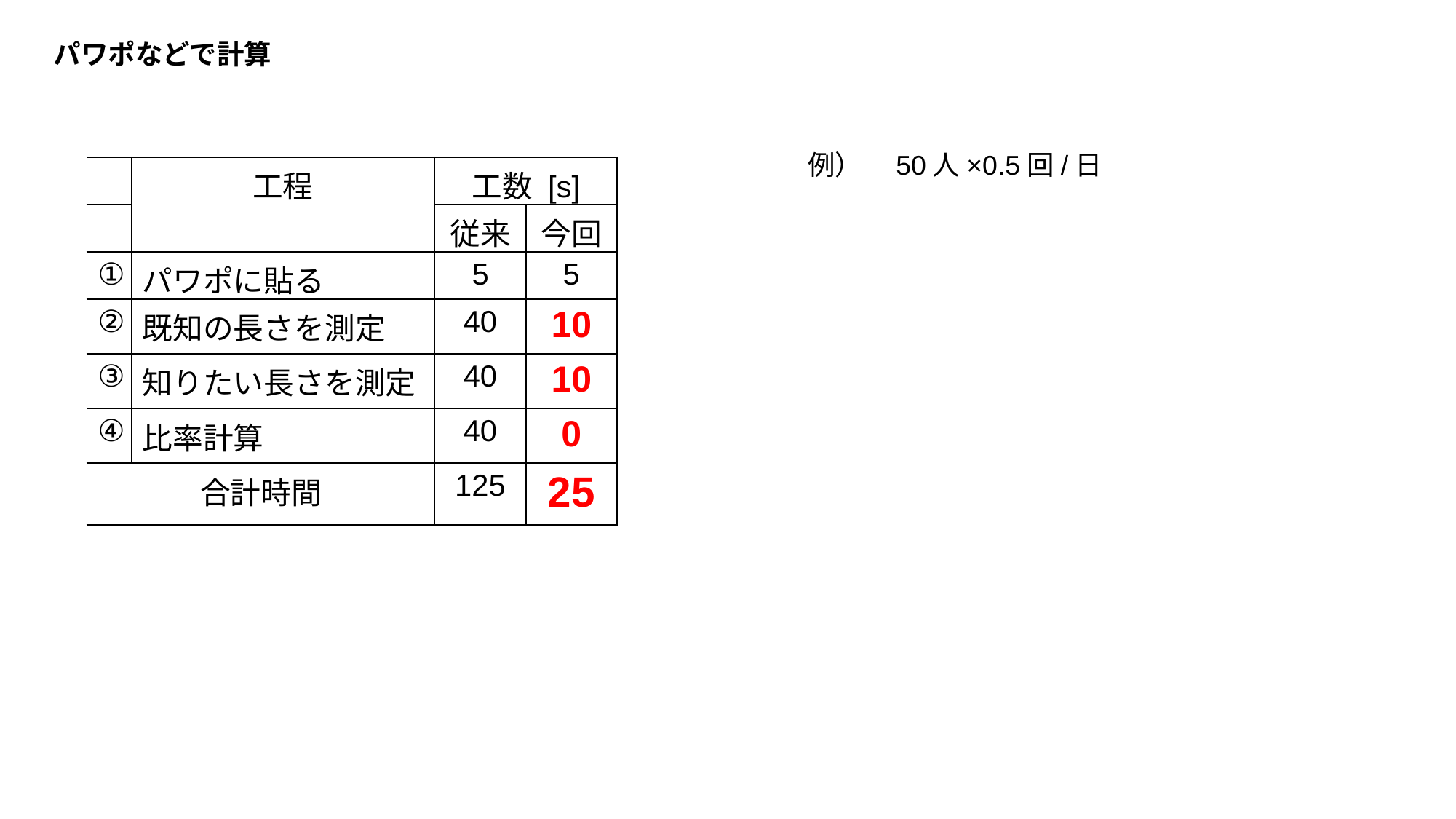

パワポなどで計算
例）　50人×0.5回/日
|  | 工程 | 工数 [s] |  |
| --- | --- | --- | --- |
|  | 工程 | 従来 | 今回 |
| ① | パワポに貼る | 5 | 5 |
| ② | 既知の長さを測定 | 40 | 10 |
| ③ | 知りたい長さを測定 | 40 | 10 |
| ④ | 比率計算 | 40 | 0 |
| 合計時間 |  | 125 | 25 |